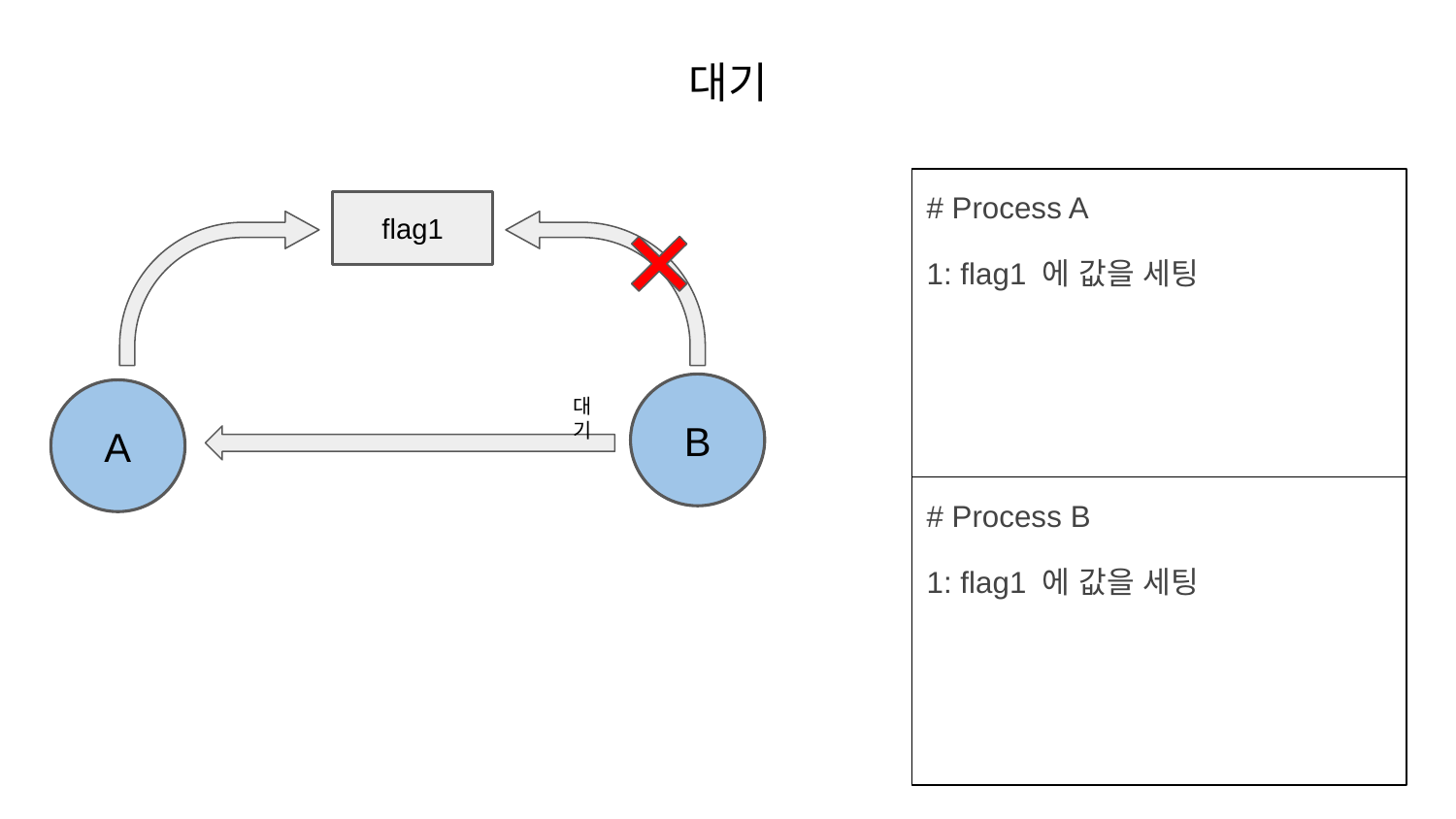

# 대기
# Process A
1: flag1 에 값을 세팅
flag1

B
대기

A
# Process B
1: flag1 에 값을 세팅